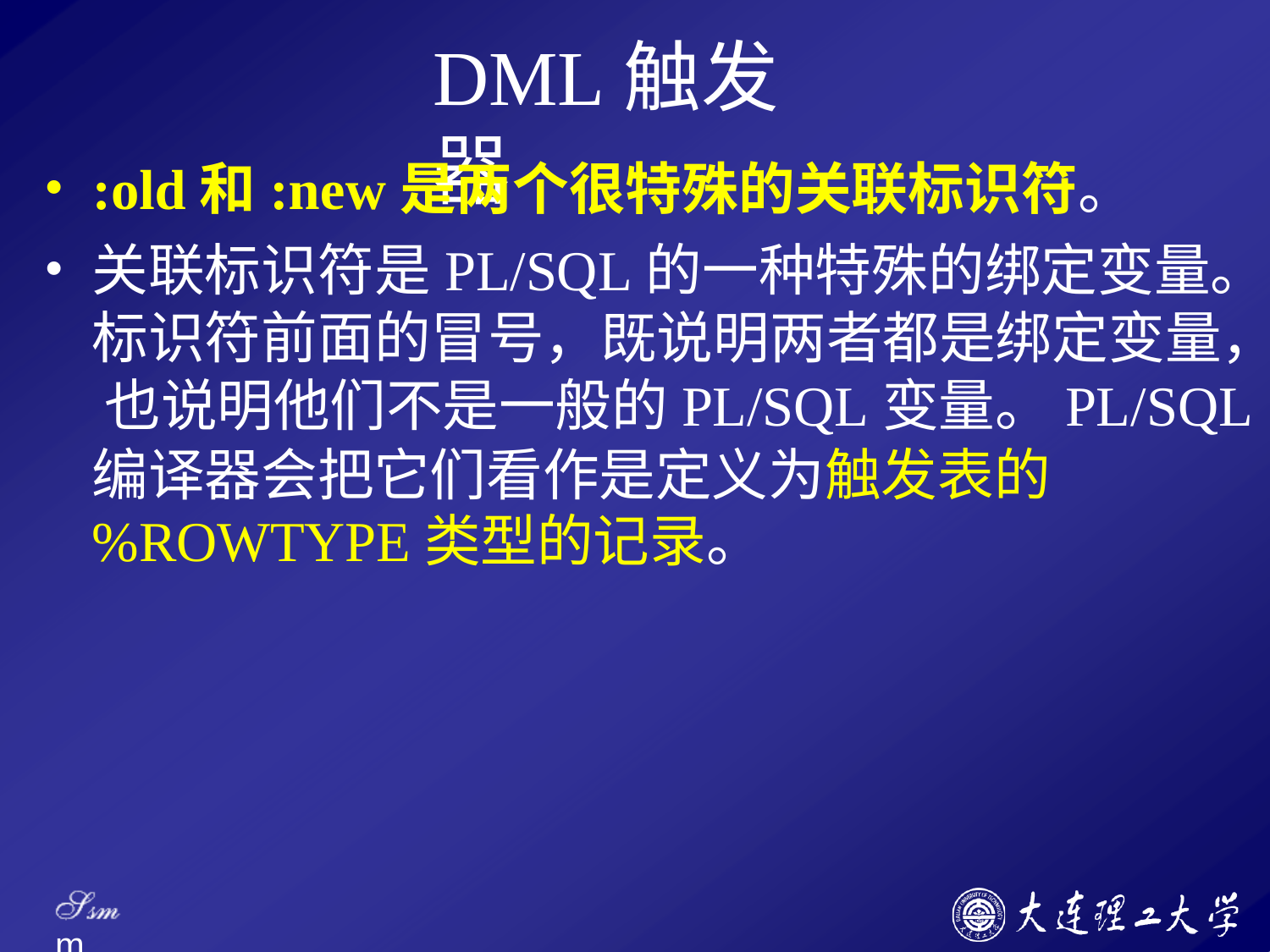

# DML触发器
:old和:new是两个很特殊的关联标识符。
关联标识符是PL/SQL的一种特殊的绑定变量。 标识符前面的冒号，既说明两者都是绑定变量，  也说明他们不是一般的PL/SQL变量。PL/SQL
编译器会把它们看作是定义为触发表的
%ROWTYPE类型的记录。

Ssm